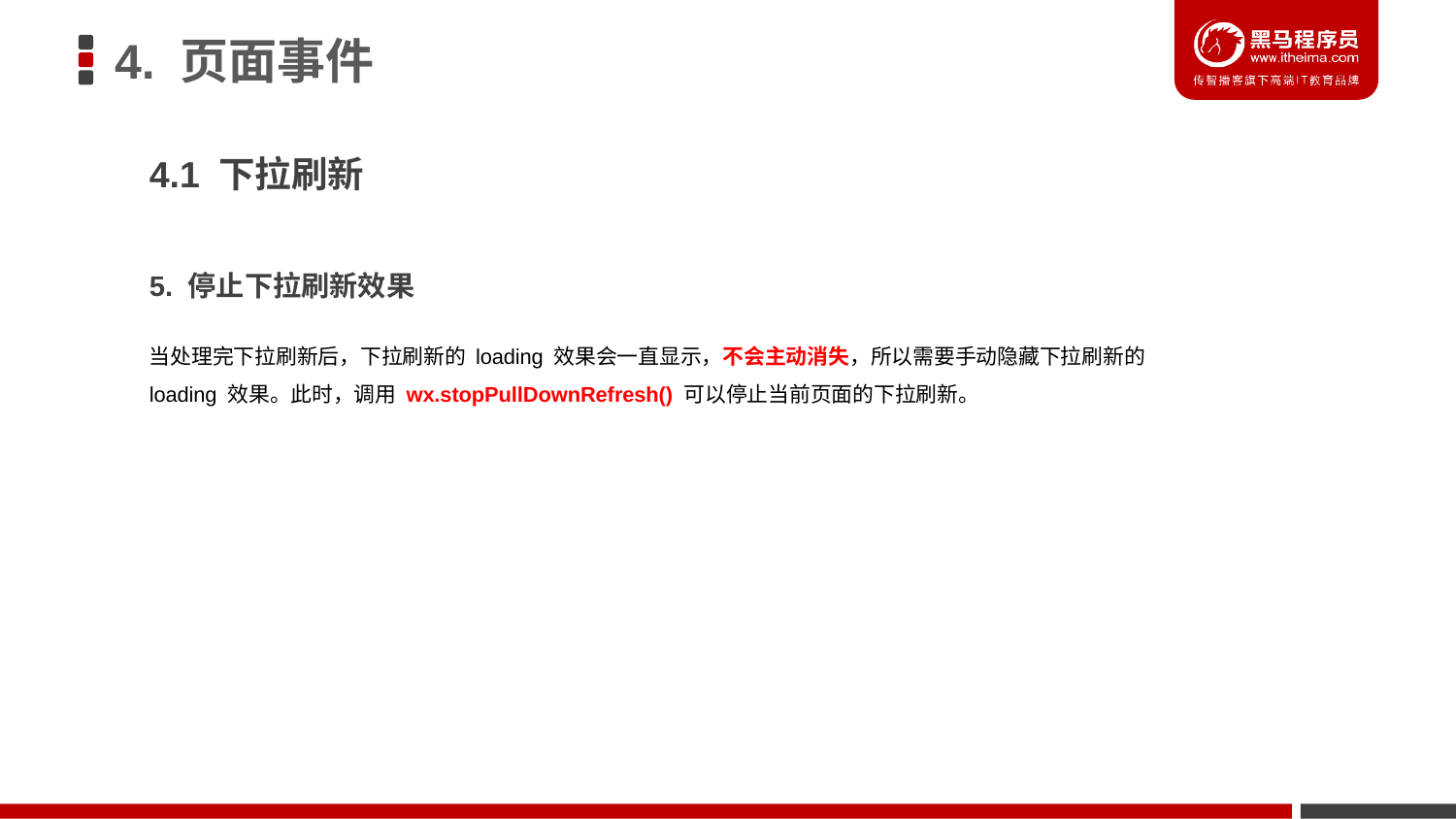

# 4. 页面事件
4.1 下拉刷新
5. 停止下拉刷新效果
当处理完下拉刷新后，下拉刷新的 loading 效果会一直显示，不会主动消失，所以需要手动隐藏下拉刷新的 loading 效果。此时，调用 wx.stopPullDownRefresh() 可以停止当前页面的下拉刷新。